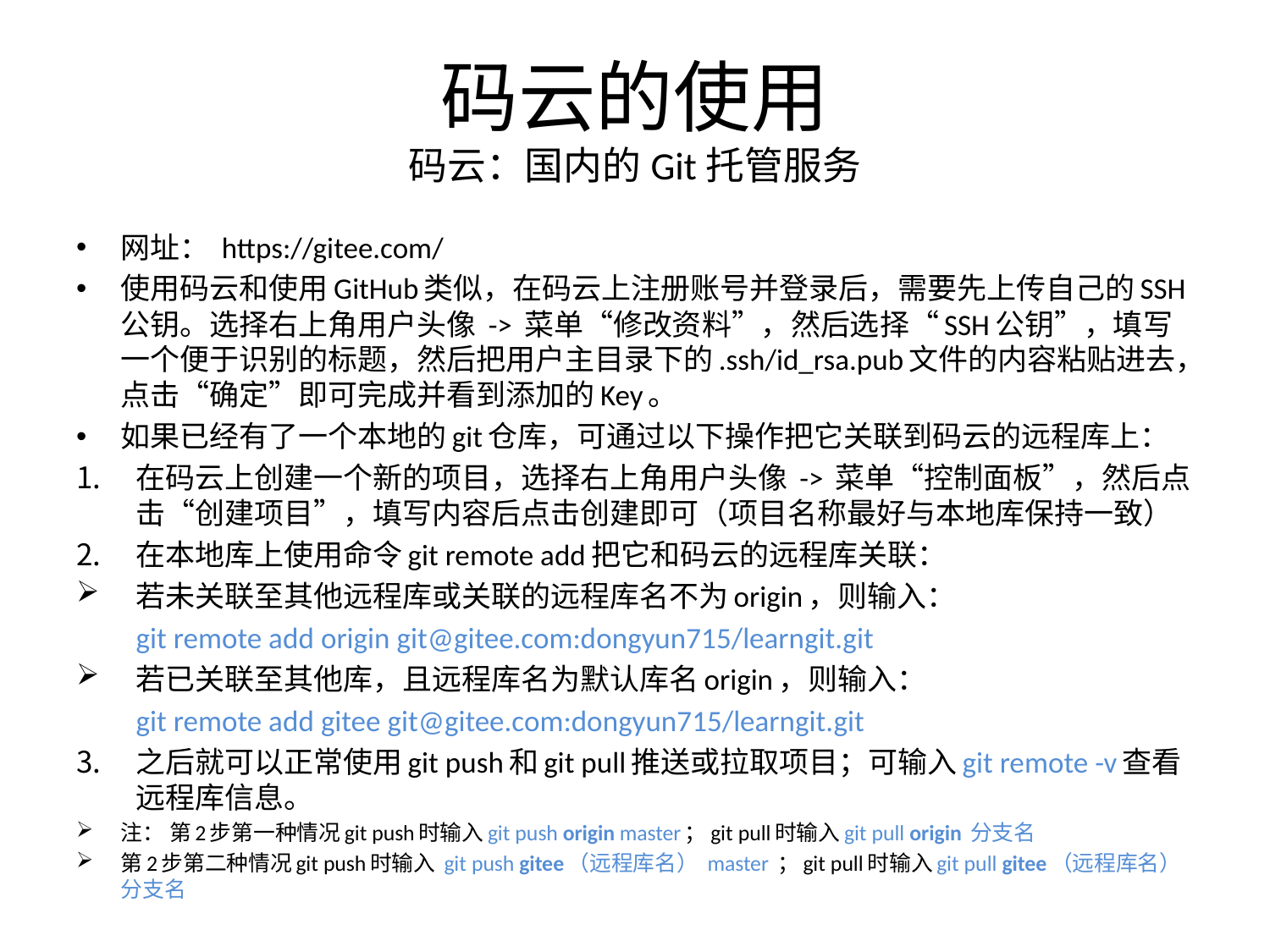

# 码云的使用 码云：国内的Git托管服务
网址： https://gitee.com/
使用码云和使用GitHub类似，在码云上注册账号并登录后，需要先上传自己的SSH公钥。选择右上角用户头像 -> 菜单“修改资料”，然后选择“SSH公钥”，填写一个便于识别的标题，然后把用户主目录下的.ssh/id_rsa.pub文件的内容粘贴进去，点击“确定”即可完成并看到添加的Key。
如果已经有了一个本地的git仓库，可通过以下操作把它关联到码云的远程库上：
在码云上创建一个新的项目，选择右上角用户头像 -> 菜单“控制面板”，然后点击“创建项目”，填写内容后点击创建即可（项目名称最好与本地库保持一致）
在本地库上使用命令git remote add把它和码云的远程库关联：
若未关联至其他远程库或关联的远程库名不为origin，则输入：
	git remote add origin git@gitee.com:dongyun715/learngit.git
若已关联至其他库，且远程库名为默认库名origin，则输入：
	git remote add gitee git@gitee.com:dongyun715/learngit.git
之后就可以正常使用git push和git pull推送或拉取项目；可输入git remote -v查看远程库信息。
注： 第2步第一种情况git push时输入git push origin master；git pull时输入git pull origin 分支名
第2步第二种情况git push时输入 git push gitee（远程库名） master ；git pull时输入git pull gitee（远程库名） 分支名